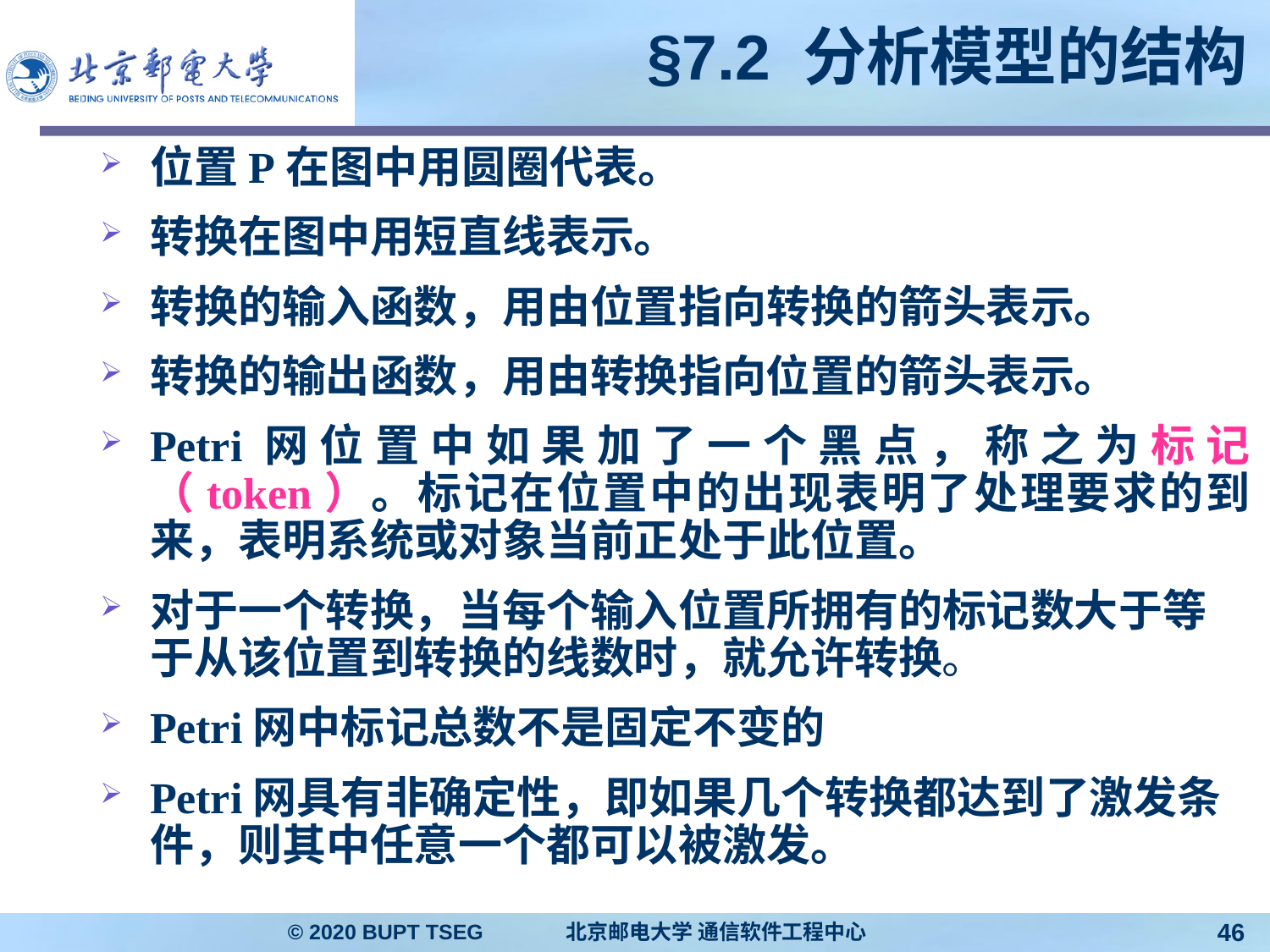

# §7.2 分析模型的结构
位置P在图中用圆圈代表。
转换在图中用短直线表示。
转换的输入函数，用由位置指向转换的箭头表示。
转换的输出函数，用由转换指向位置的箭头表示。
Petri网位置中如果加了一个黑点，称之为标记（token）。标记在位置中的出现表明了处理要求的到来，表明系统或对象当前正处于此位置。
对于一个转换，当每个输入位置所拥有的标记数大于等于从该位置到转换的线数时，就允许转换。
Petri网中标记总数不是固定不变的
Petri网具有非确定性，即如果几个转换都达到了激发条件，则其中任意一个都可以被激发。
© 2020 BUPT TSEG             北京邮电大学 通信软件工程中心